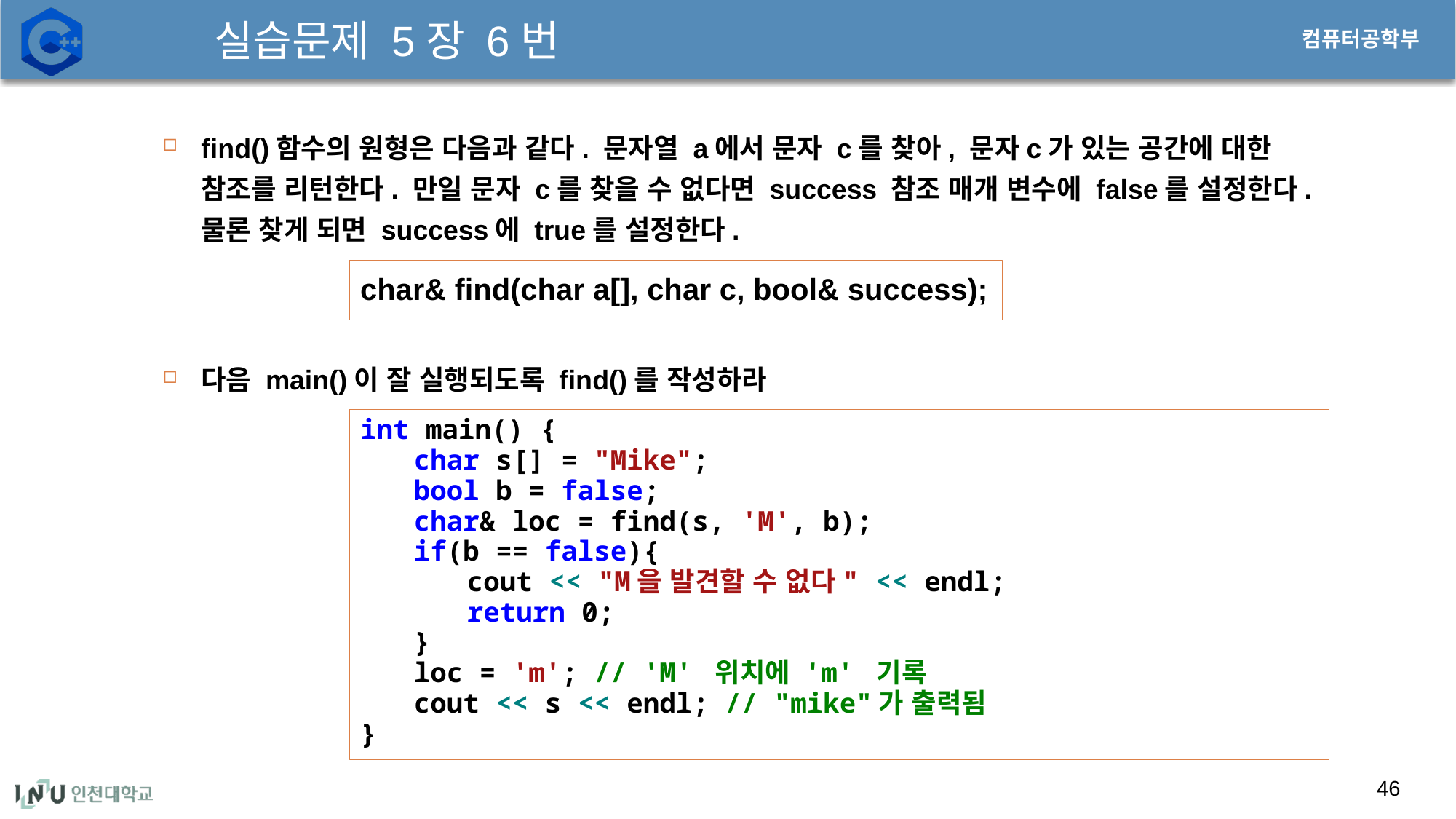

# 실습문제 5장 6번
find()함수의 원형은 다음과 같다. 문자열 a에서 문자 c를 찾아, 문자c가 있는 공간에 대한 참조를 리턴한다. 만일 문자 c를 찾을 수 없다면 success 참조 매개 변수에 false를 설정한다. 물론 찾게 되면 success에 true를 설정한다.
char& find(char a[], char c, bool& success);
다음 main()이 잘 실행되도록 find()를 작성하라
int main() {
char s[] = "Mike";
bool b = false;
char& loc = find(s, 'M', b);
if(b == false){
cout << "M을 발견할 수 없다" << endl;
return 0;
}
loc = 'm'; // 'M' 위치에 'm' 기록
cout << s << endl; // "mike"가 출력됨
}